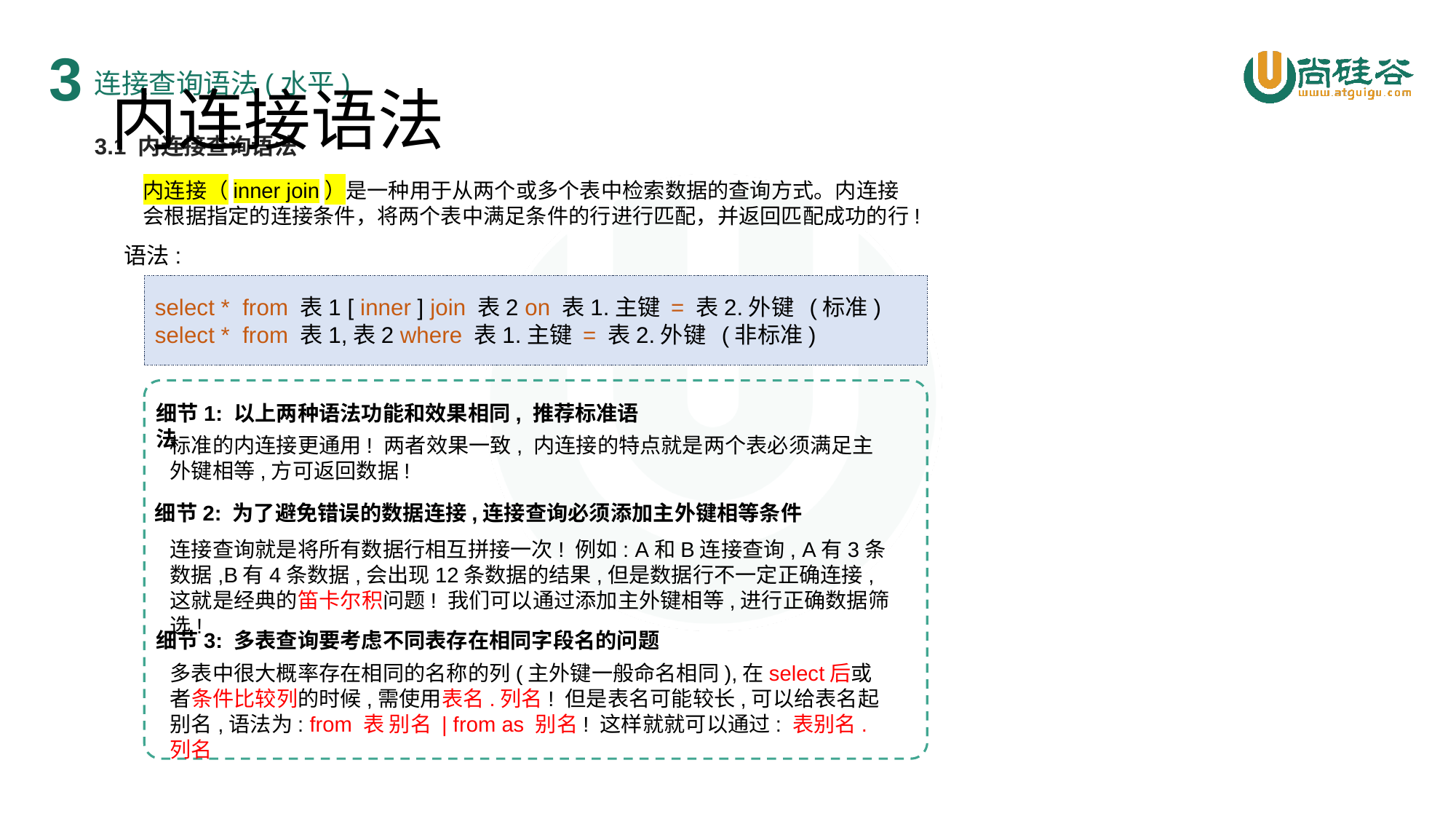

3
# 内连接语法
连接查询语法(水平)
3.1 内连接查询语法
内连接（inner join）是一种用于从两个或多个表中检索数据的查询方式。内连接会根据指定的连接条件，将两个表中满足条件的行进行匹配，并返回匹配成功的行!
语法:
select *  from 表1 [ inner ] join 表2 on 表1.主键 = 表2.外键  (标准)
select *  from 表1,表2 where 表1.主键 = 表2.外键  (非标准)

细节1: 以上两种语法功能和效果相同, 推荐标准语法
标准的内连接更通用! 两者效果一致, 内连接的特点就是两个表必须满足主外键相等,方可返回数据!
细节2: 为了避免错误的数据连接,连接查询必须添加主外键相等条件
连接查询就是将所有数据行相互拼接一次! 例如: A和B连接查询, A有3条数据,B有4条数据,会出现12条数据的结果,但是数据行不一定正确连接,这就是经典的笛卡尔积问题! 我们可以通过添加主外键相等,进行正确数据筛选!
细节3: 多表查询要考虑不同表存在相同字段名的问题
多表中很大概率存在相同的名称的列(主外键一般命名相同),在select后或者条件比较列的时候,需使用表名.列名! 但是表名可能较长,可以给表名起别名,语法为: from 表 别名 | from as 别名! 这样就就可以通过: 表别名.列名